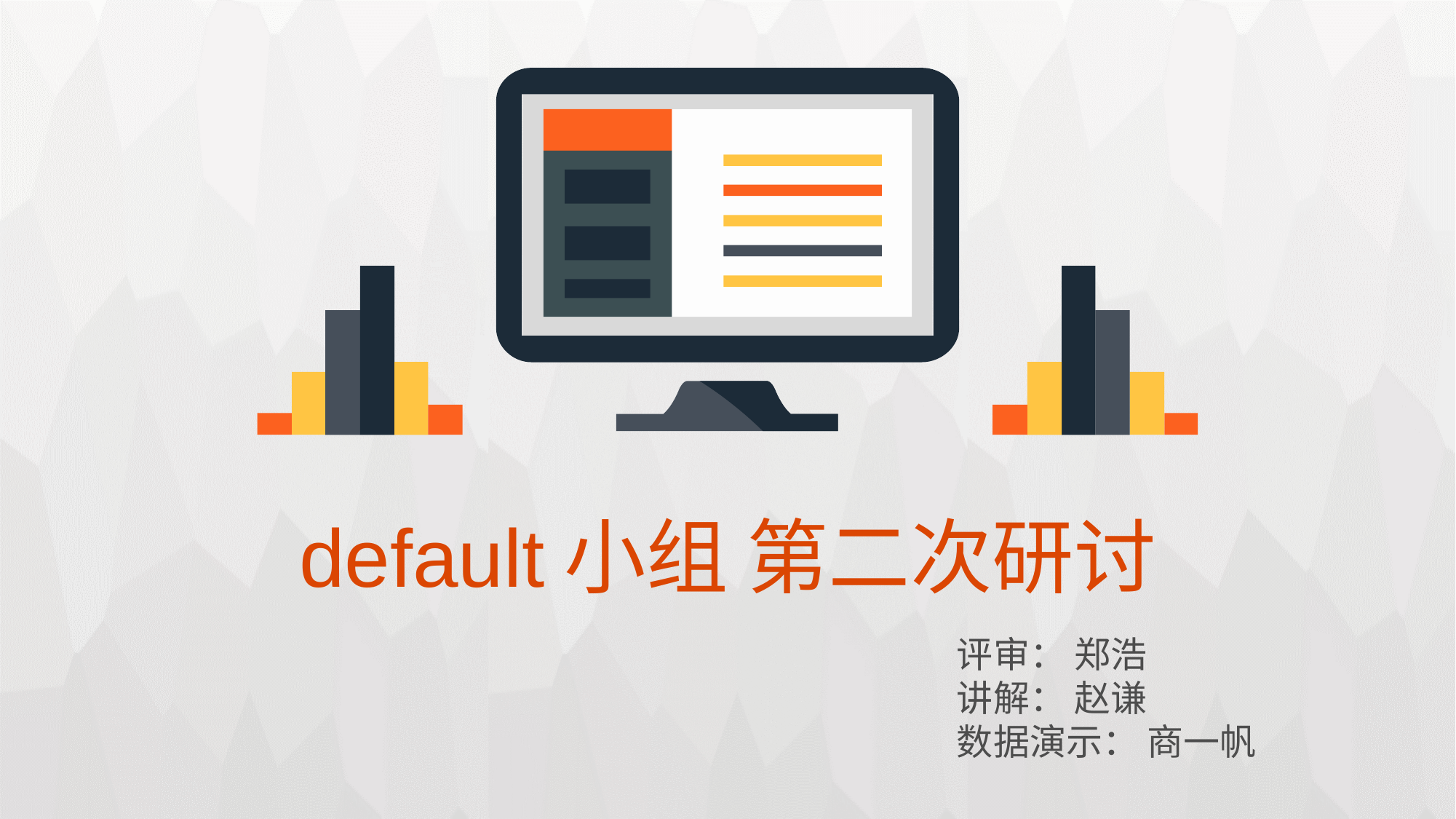

# default小组 第二次研讨
评审： 郑浩
讲解： 赵谦
数据演示： 商一帆